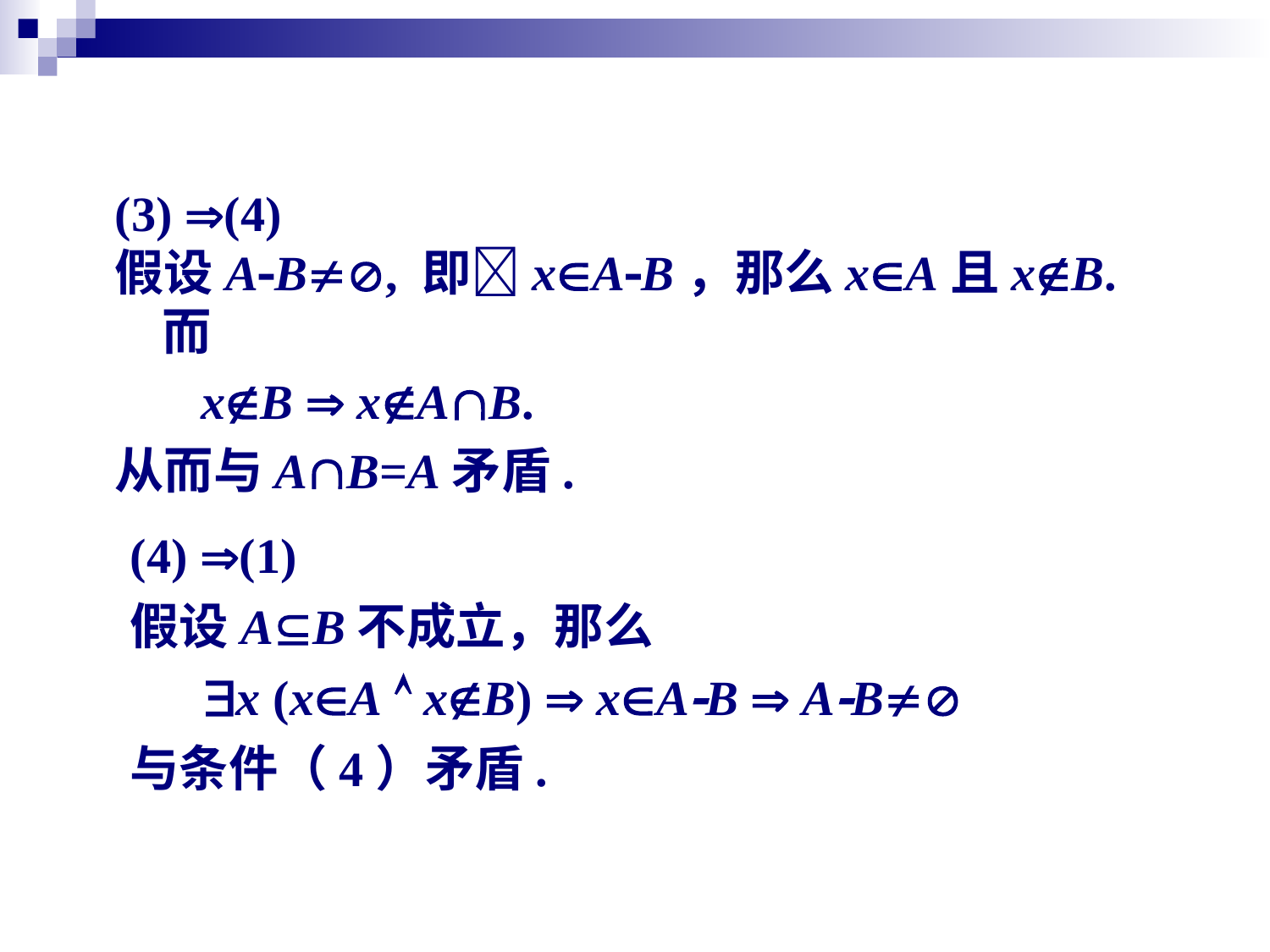

(3) ⇒(4)
假设A−B≠∅, 即∃x∈A−B，那么x∈A且x∉B. 而
       x∉B ⇒ x∉A∩B.
从而与A∩B=A矛盾.
(4) ⇒(1)
假设A⊆B不成立，那么
      ∃x (x∈A ∧ x∉B) ⇒ x∈A−B ⇒ A−B≠∅
与条件（4）矛盾.

32